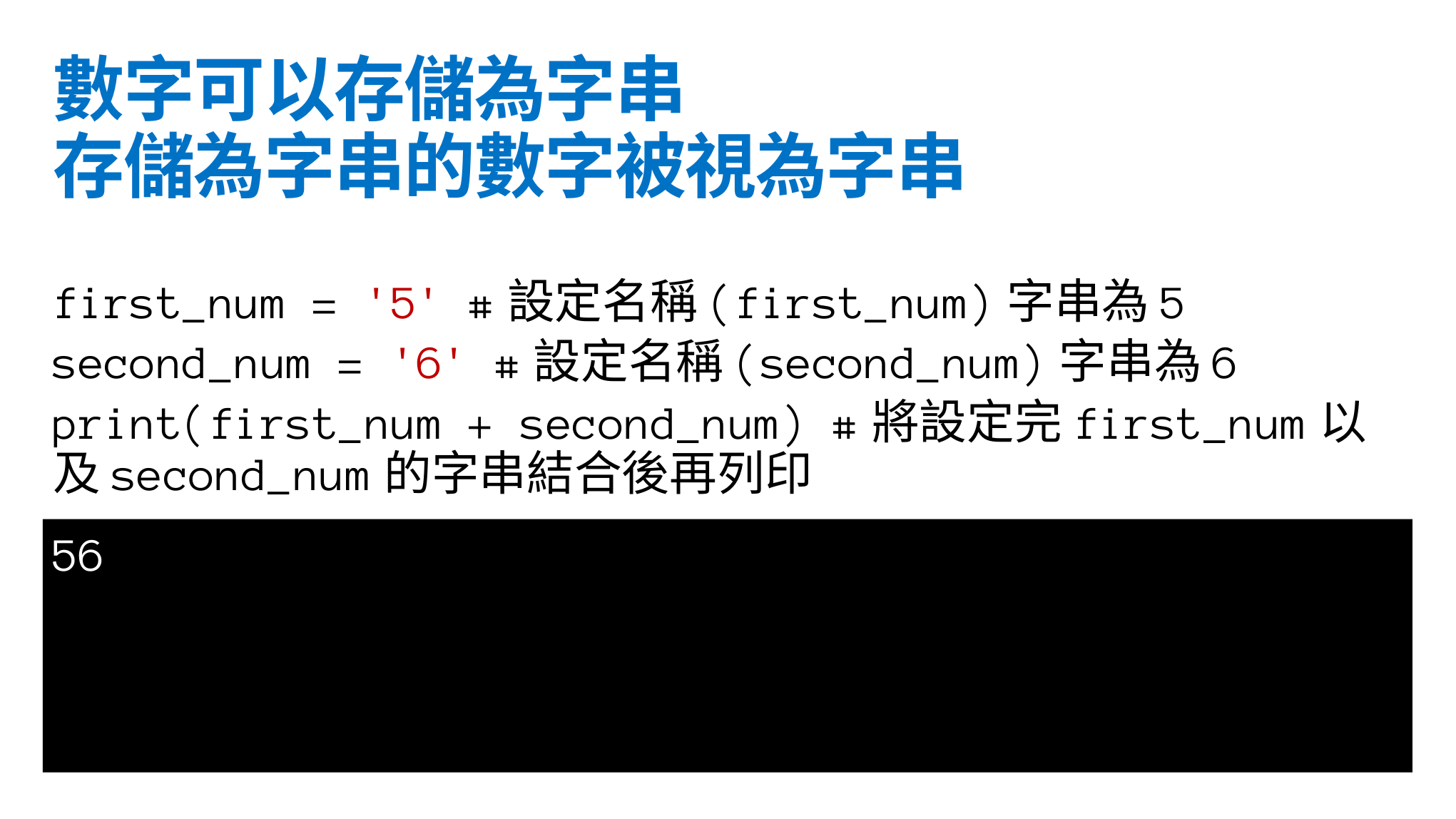

數字可以存儲為字串
存儲為字串的數字被視為字串
first_num = '5' #設定名稱(first_num)字串為5
second_num = '6' #設定名稱(second_num)字串為6
print(first_num + second_num) #將設定完first_num以及second_num的字串結合後再列印

56